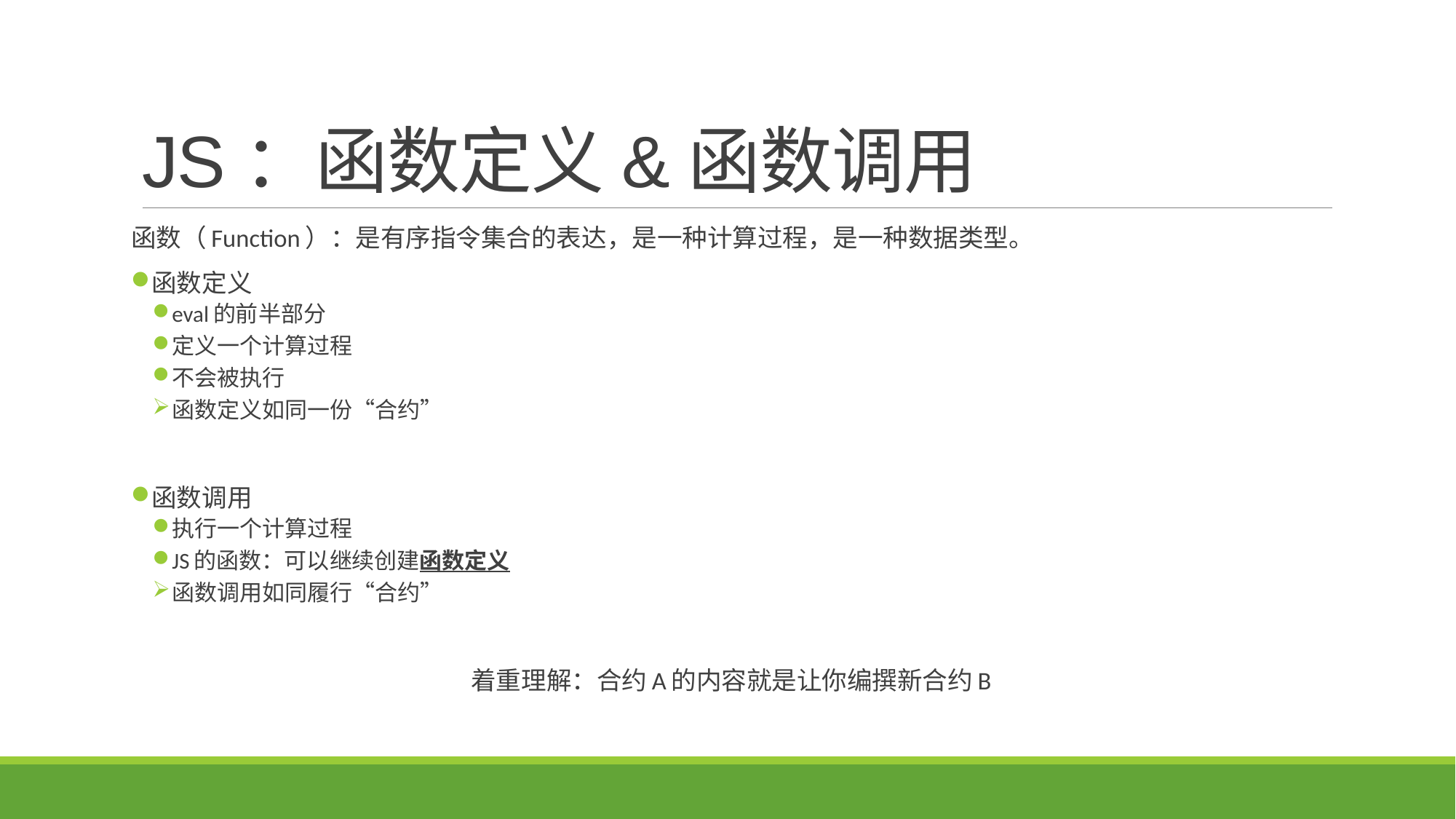

# JS：函数定义&函数调用
函数（Function）：是有序指令集合的表达，是一种计算过程，是一种数据类型。
函数定义
eval的前半部分
定义一个计算过程
不会被执行
函数定义如同一份“合约”

函数调用
执行一个计算过程
JS的函数：可以继续创建函数定义
函数调用如同履行“合约”

着重理解：合约A的内容就是让你编撰新合约B